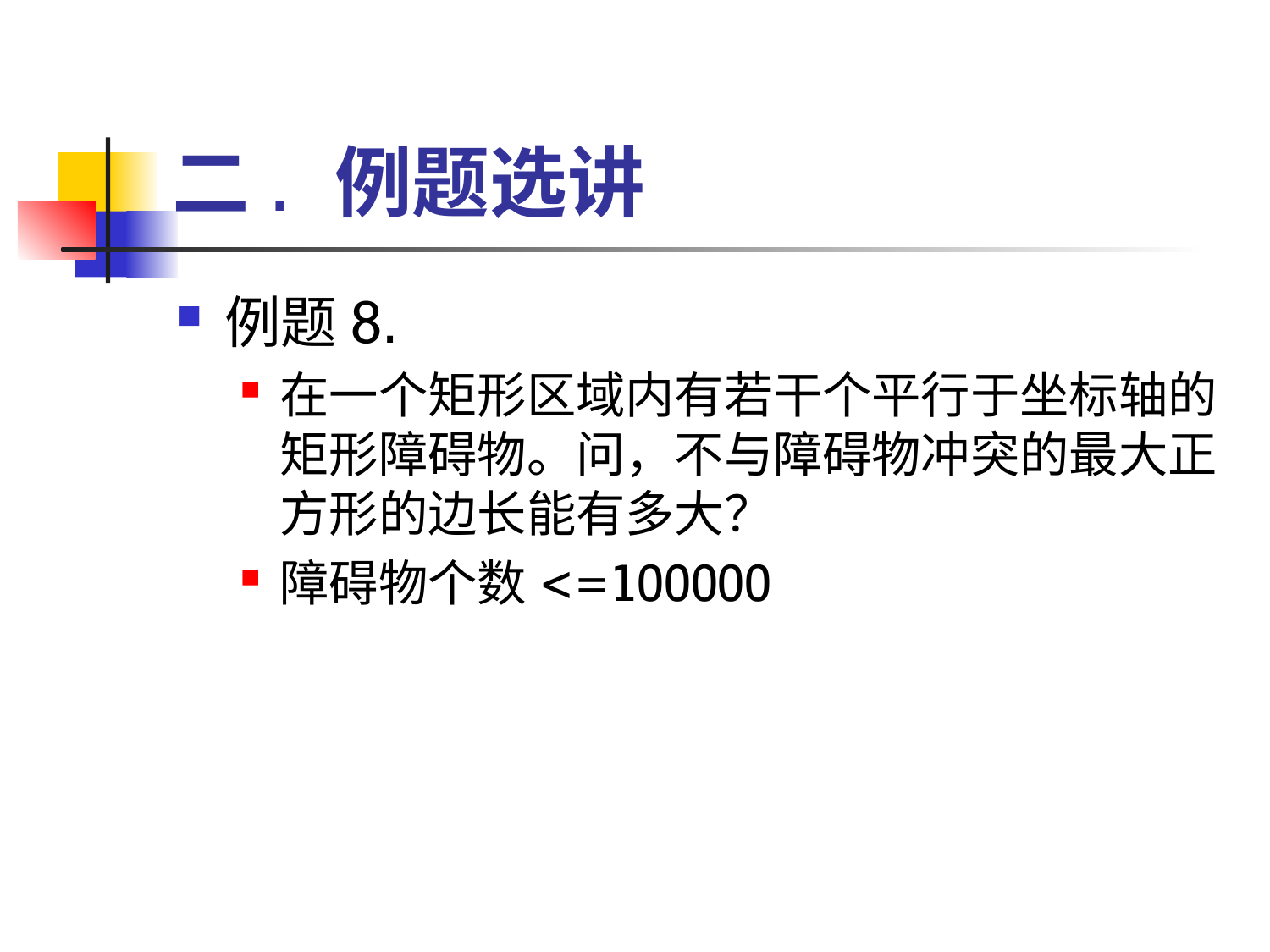

# 二. 例题选讲
例题8.
在一个矩形区域内有若干个平行于坐标轴的矩形障碍物。问，不与障碍物冲突的最大正方形的边长能有多大？
障碍物个数<=100000